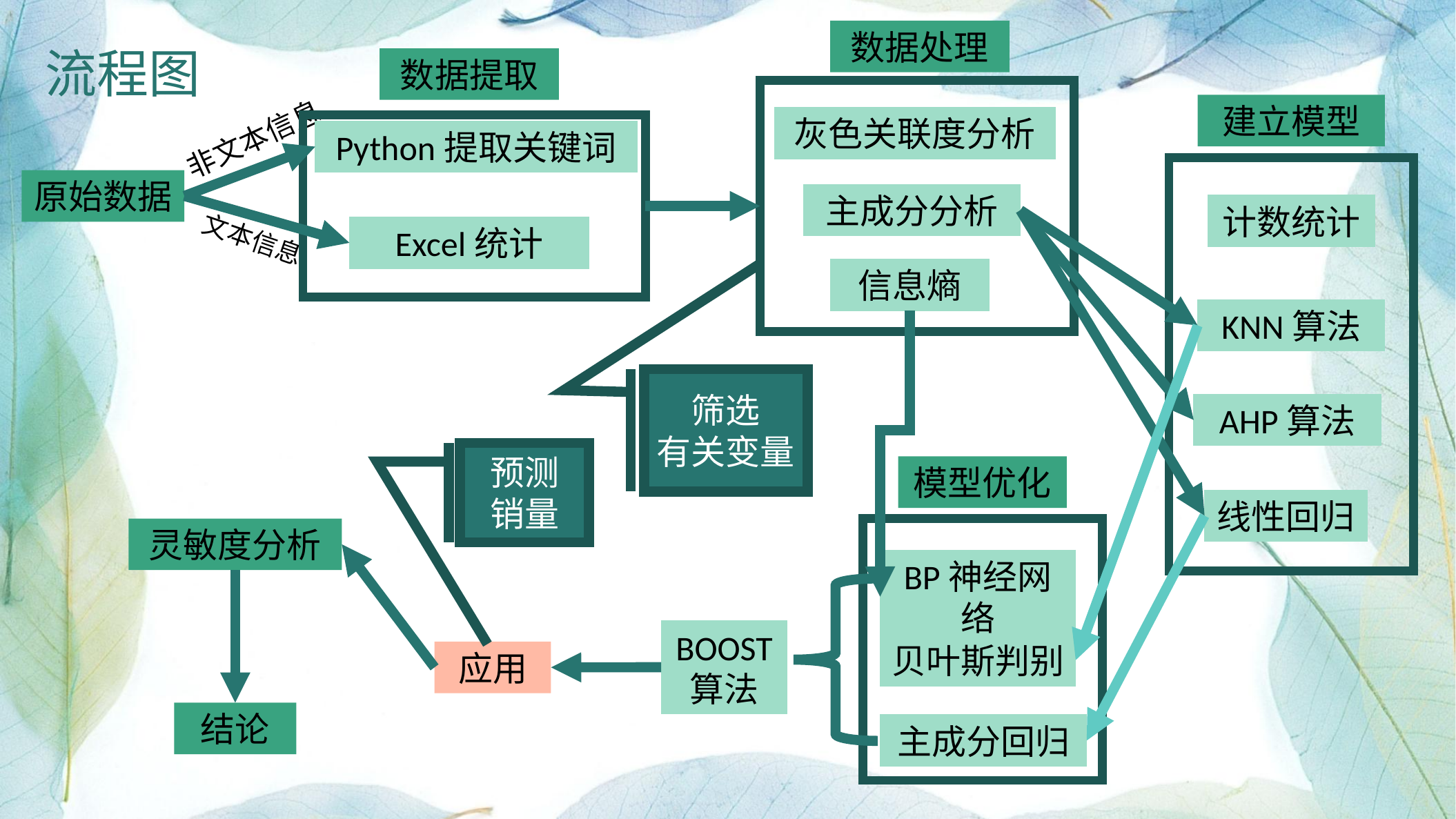

流程图
数据处理
数据提取

建立模型
灰色关联度分析
非文本信息

Python提取关键词

原始数据
主成分分析
计数统计
Excel统计
文本信息
信息熵
KNN算法
筛选
有关变量
AHP算法
预测
销量
模型优化
线性回归
灵敏度分析

BP神经网络

BOOST
算法
贝叶斯判别
应用
结论
主成分回归